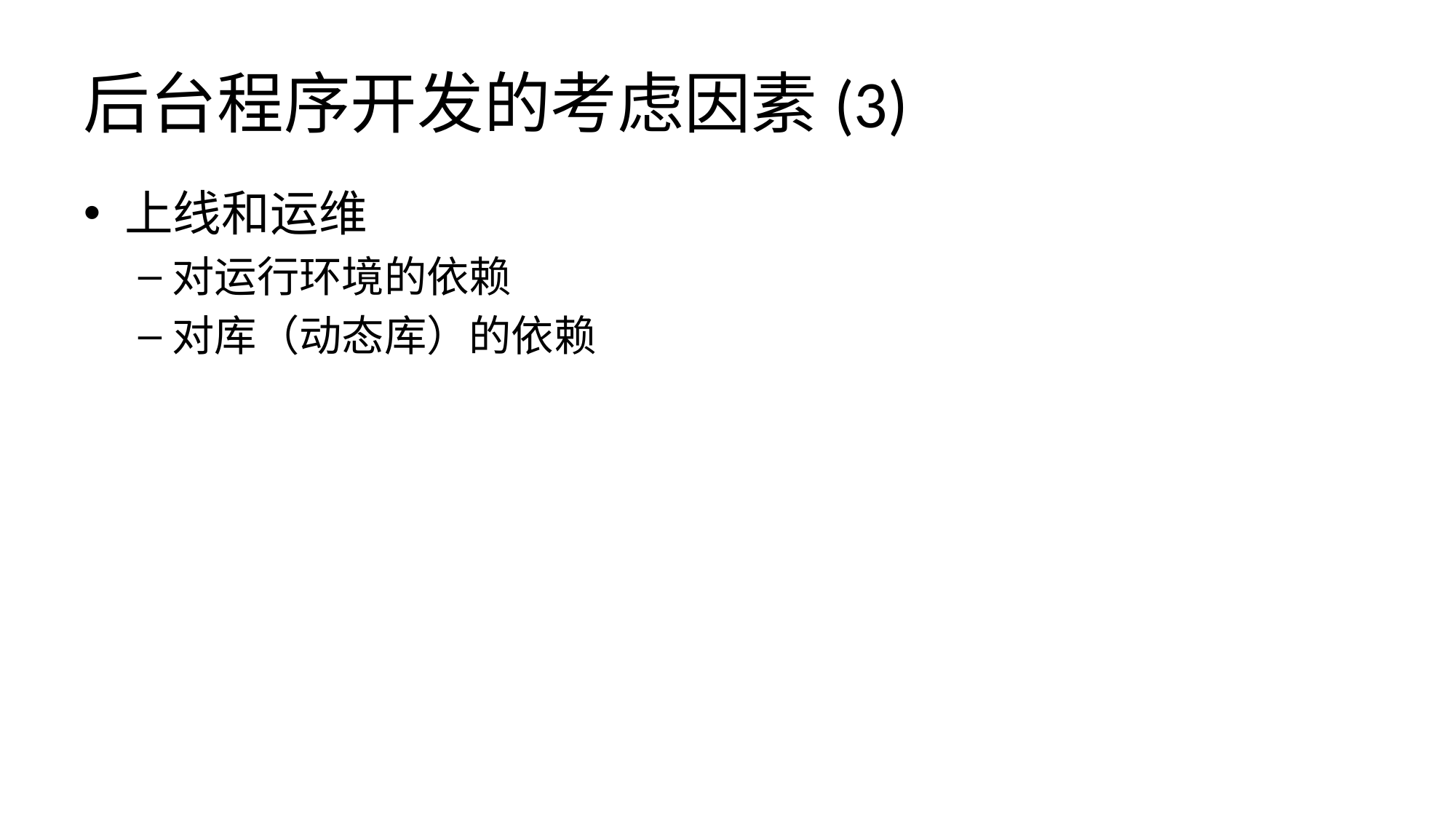

# 后台程序开发的考虑因素(3)
上线和运维
对运行环境的依赖
对库（动态库）的依赖